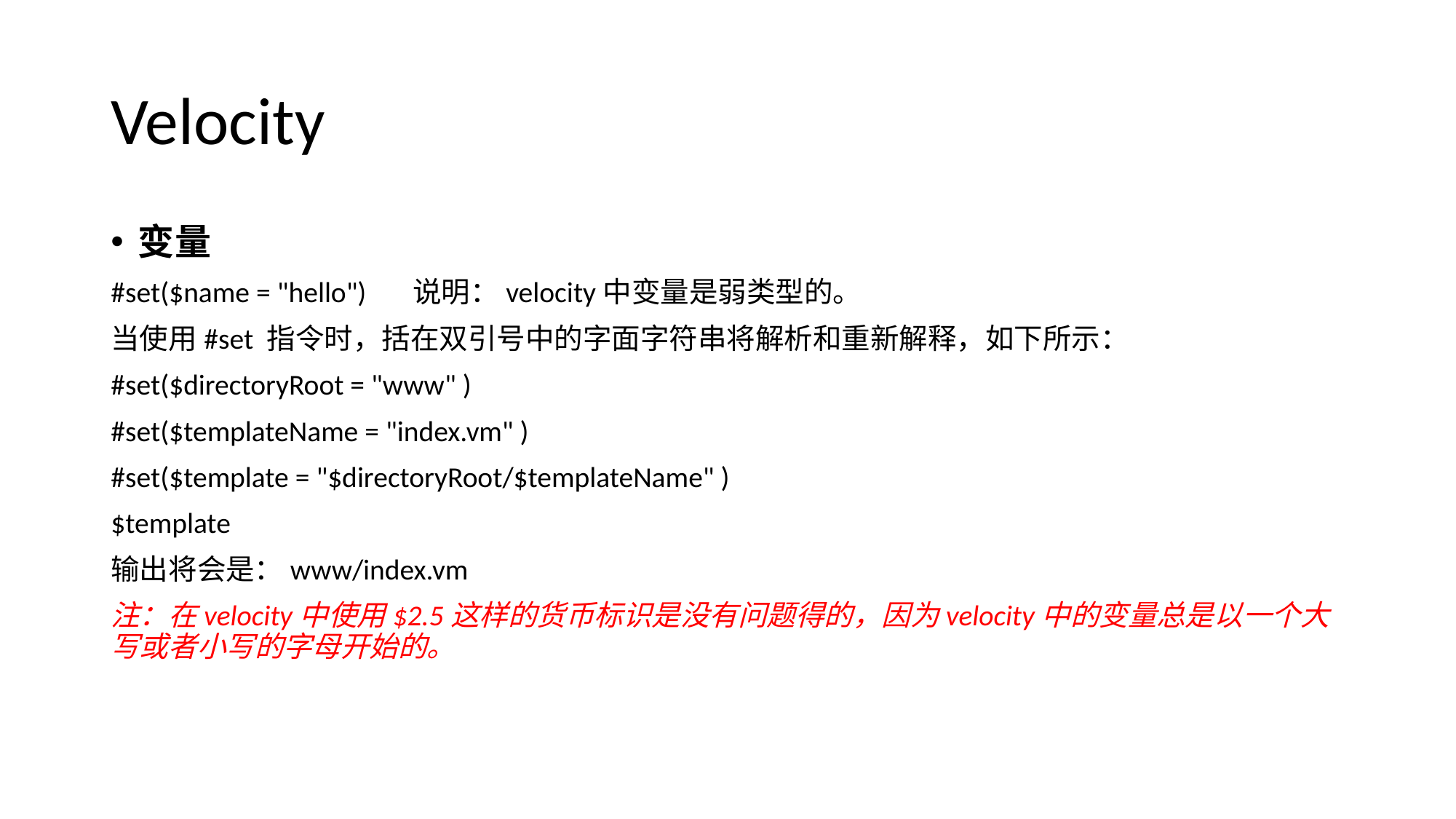

# Velocity
变量
#set($name = "hello")      说明：velocity中变量是弱类型的。
当使用#set 指令时，括在双引号中的字面字符串将解析和重新解释，如下所示：
#set($directoryRoot = "www" )
#set($templateName = "index.vm" )
#set($template = "$directoryRoot/$templateName" )
$template
输出将会是：www/index.vm
注：在velocity中使用$2.5这样的货币标识是没有问题得的，因为velocity中的变量总是以一个大写或者小写的字母开始的。